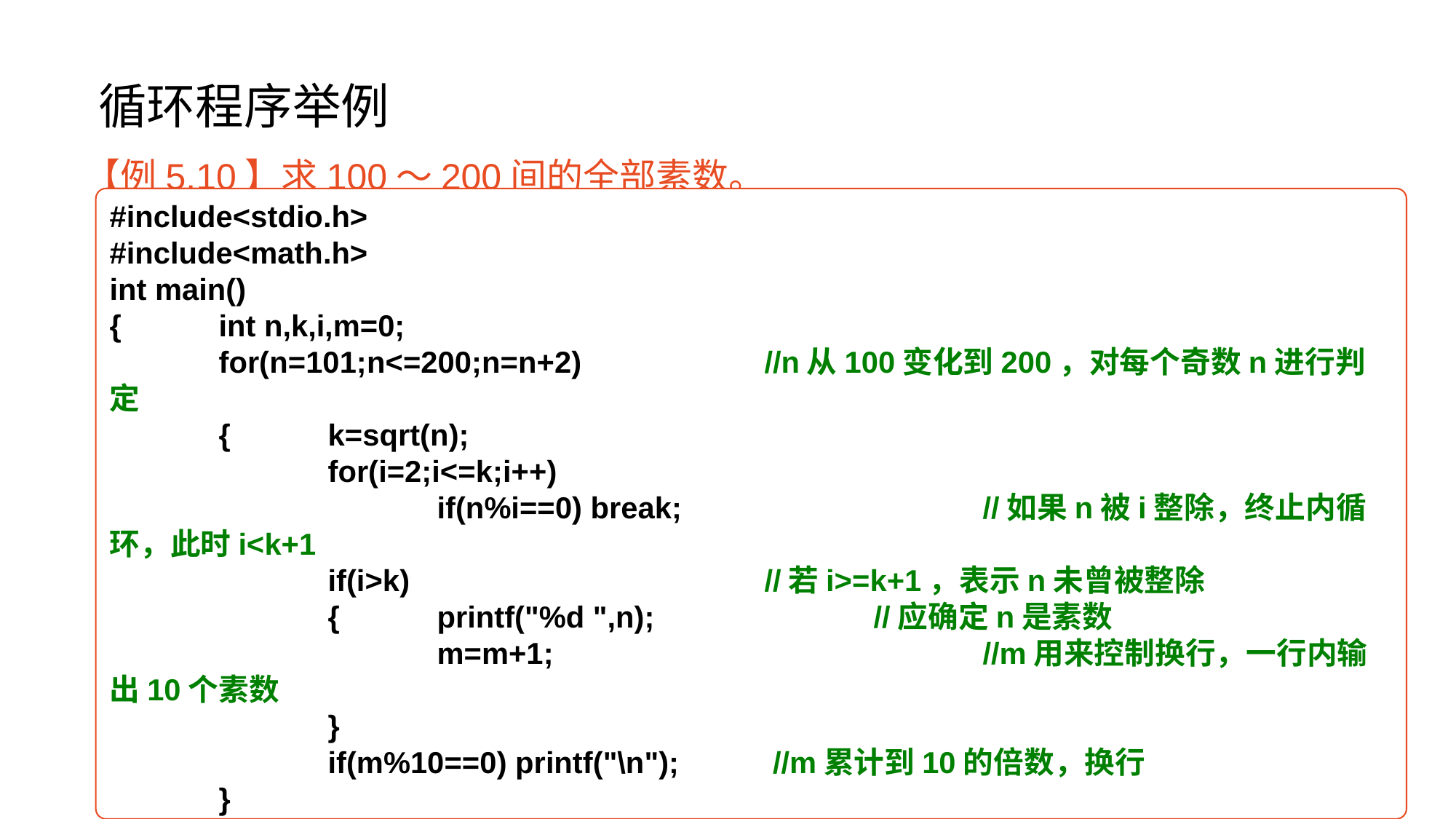

# 循环程序举例
【例5.10】求100～200间的全部素数。
#include<stdio.h>
#include<math.h>
int main()
{	int n,k,i,m=0;
	for(n=101;n<=200;n=n+2)		//n从100变化到200，对每个奇数n进行判定
	{	k=sqrt(n);
		for(i=2;i<=k;i++)
			if(n%i==0) break;			//如果n被i整除，终止内循环，此时i<k+1
		if(i>k)				//若i>=k+1，表示n未曾被整除
		{	printf("%d ",n);			//应确定n是素数
			m=m+1;				//m用来控制换行，一行内输出10个素数
		}
		if(m%10==0) printf("\n");	 //m累计到10的倍数，换行
	}
	printf ("\n");
	return 0;
}